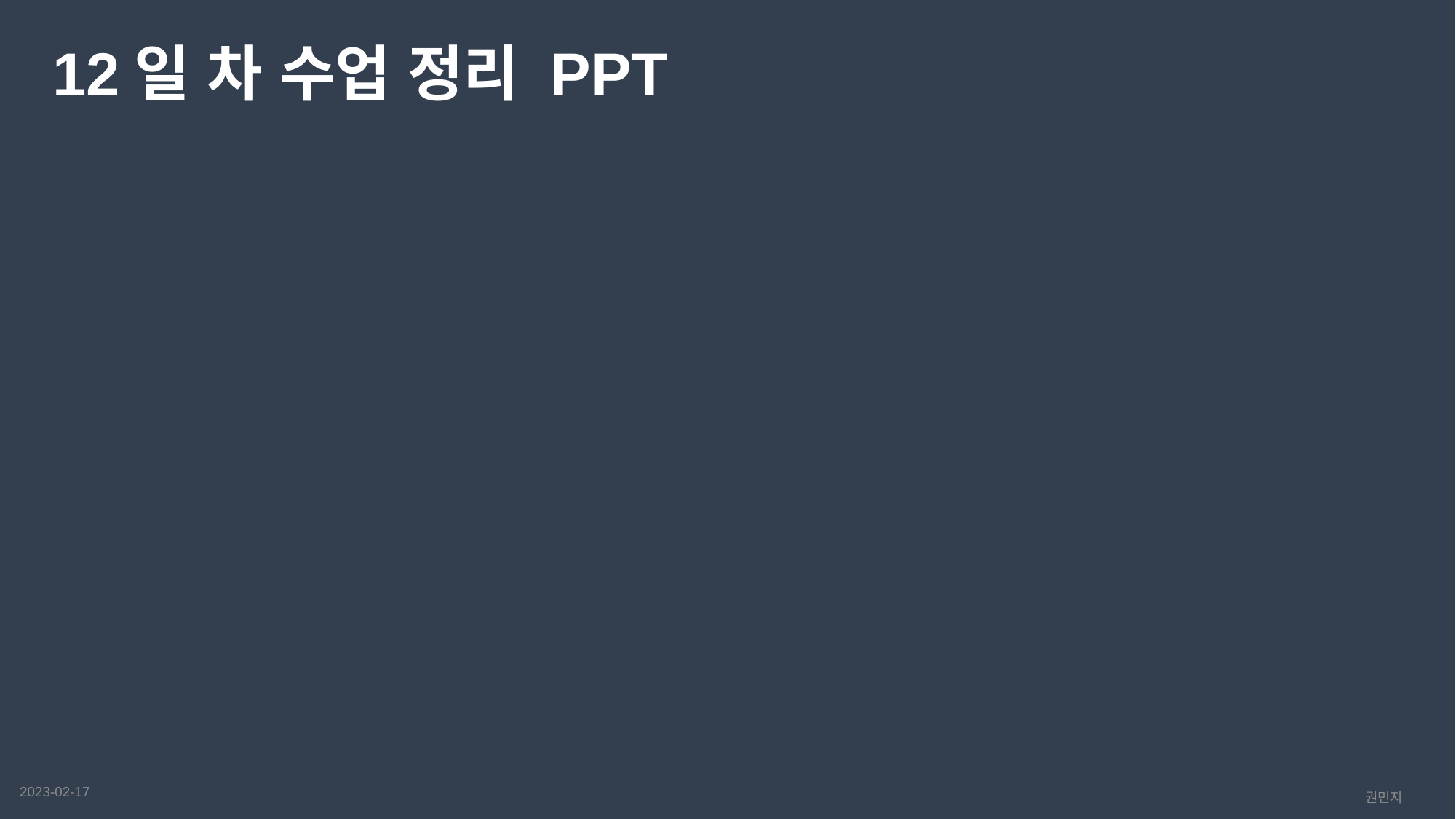

12일 차 수업 정리 PPT
2023-02-17
권민지